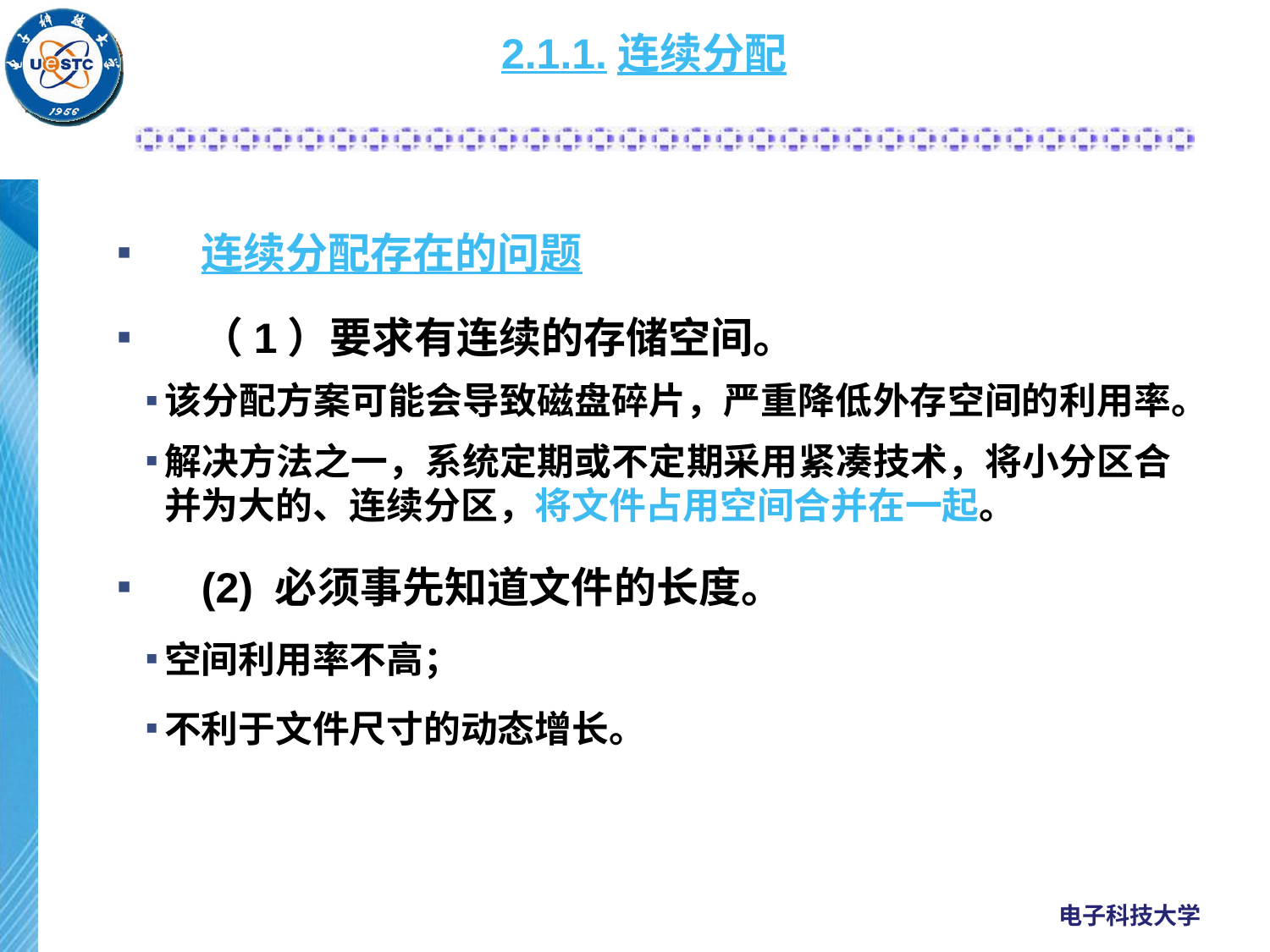

# 2.1.1.连续分配
连续分配存在的问题
（1）要求有连续的存储空间。
该分配方案可能会导致磁盘碎片，严重降低外存空间的利用率。
解决方法之一，系统定期或不定期采用紧凑技术，将小分区合并为大的、连续分区，将文件占用空间合并在一起。
(2) 必须事先知道文件的长度。
空间利用率不高；
不利于文件尺寸的动态增长。